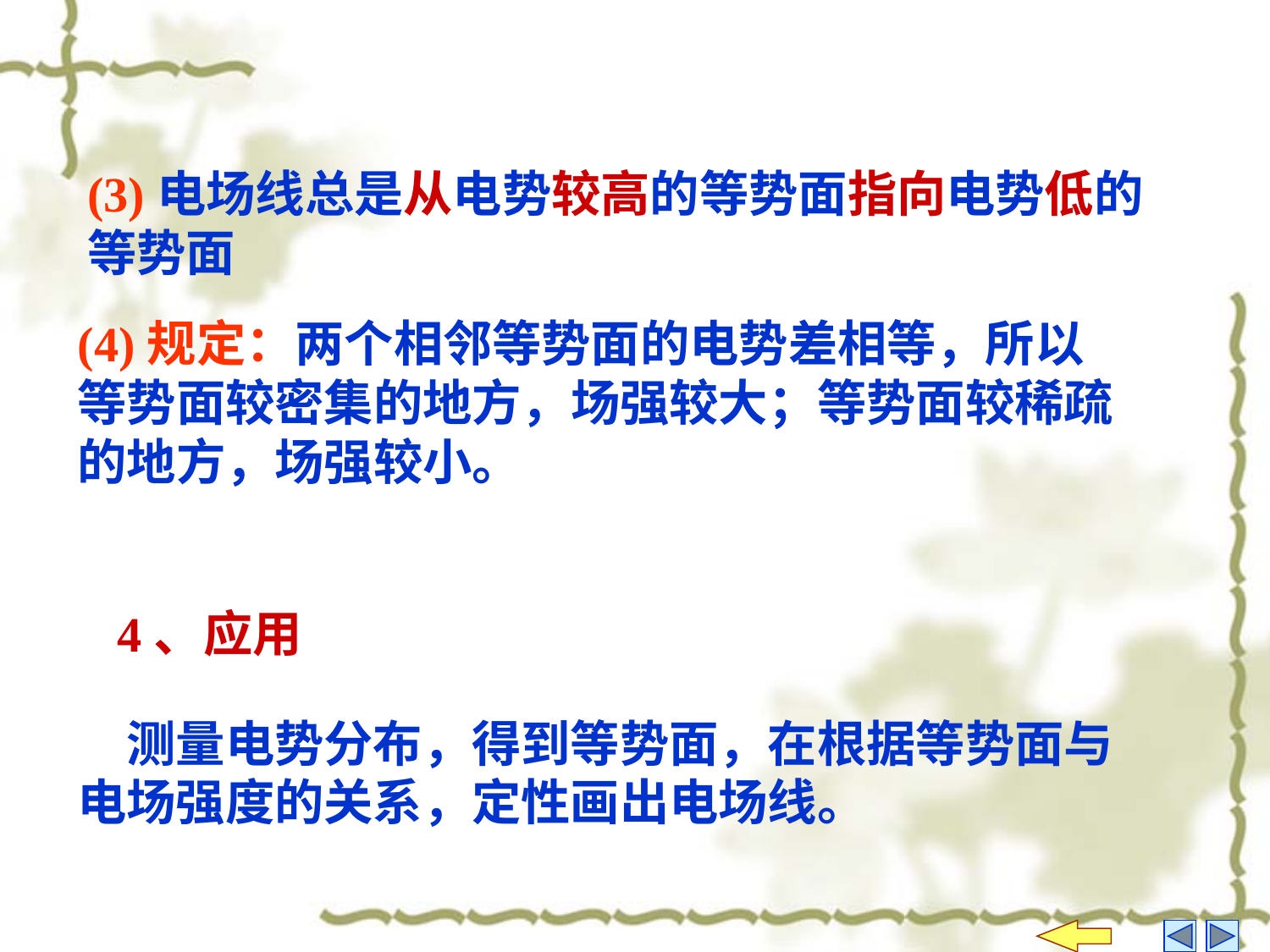

(3)电场线总是从电势较高的等势面指向电势低的等势面
(4)规定：两个相邻等势面的电势差相等，所以等势面较密集的地方，场强较大；等势面较稀疏的地方，场强较小。
4、应用
　测量电势分布，得到等势面，在根据等势面与电场强度的关系，定性画出电场线。